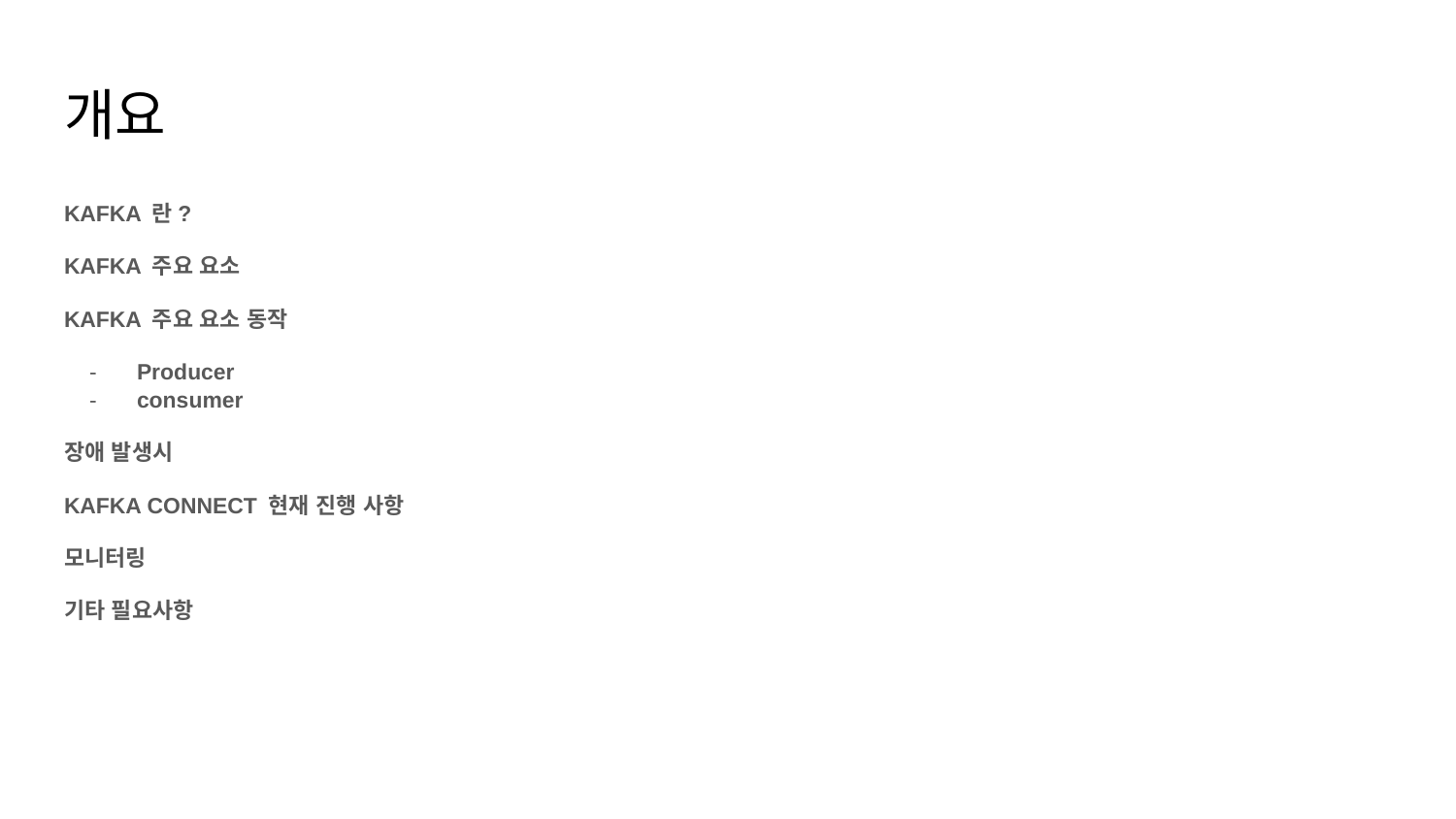

# 개요
KAFKA 란?
KAFKA 주요 요소
KAFKA 주요 요소 동작
Producer
consumer
장애 발생시
KAFKA CONNECT 현재 진행 사항
모니터링
기타 필요사항